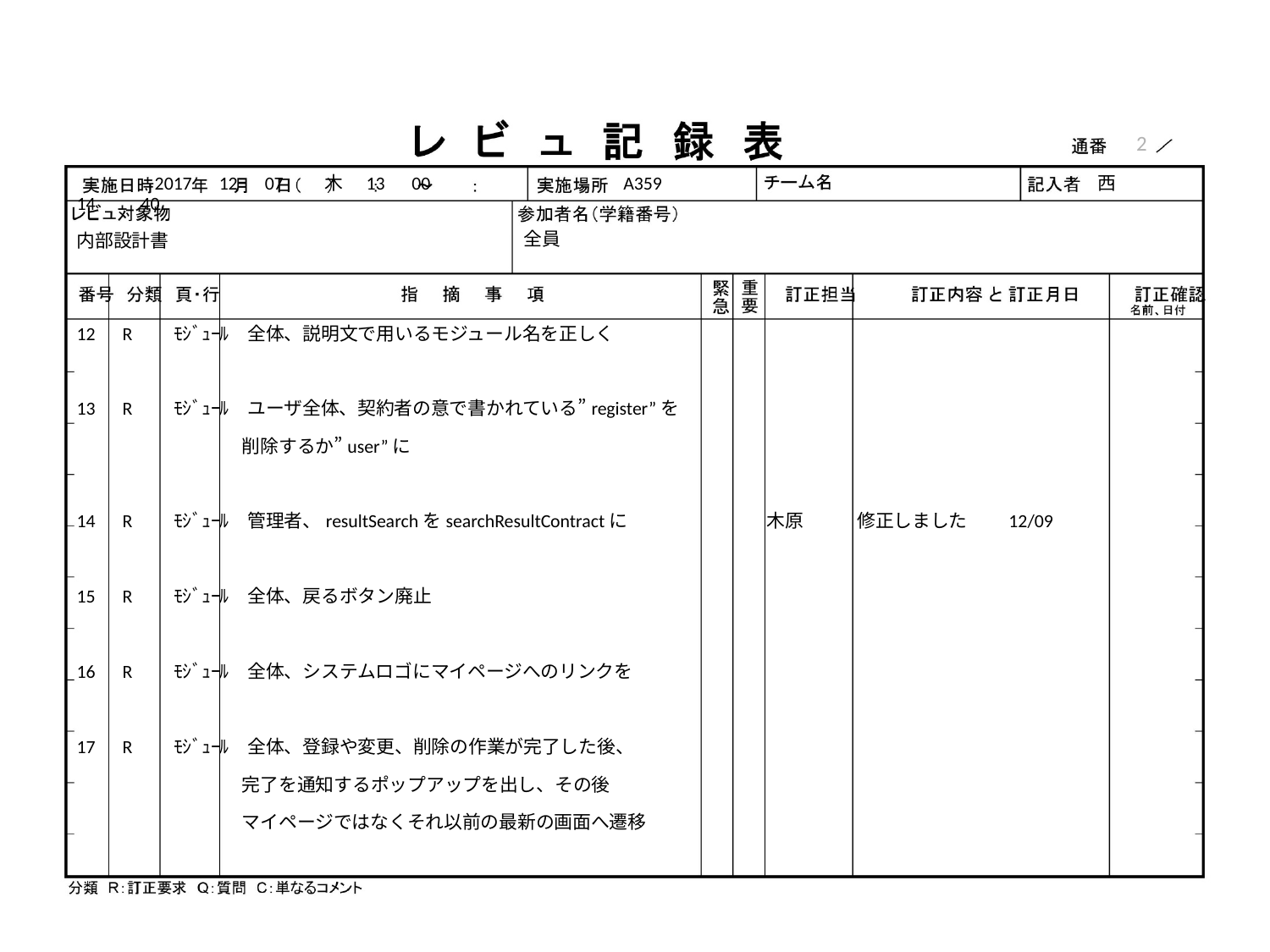

2
　　　　2017　12　07　　木　13　00　　14　　40

西
A359
全員
内部設計書
12　R　　ﾓｼﾞｭｰﾙ　全体、説明文で用いるモジュール名を正しく

13　R　　ﾓｼﾞｭｰﾙ　ユーザ全体、契約者の意で書かれている”register”を
　　　　　　　　　削除するか”user”に

14　R　　ﾓｼﾞｭｰﾙ　管理者、resultSearchをsearchResultContractに	　　　木原	　修正しました　　12/09

15　R　　ﾓｼﾞｭｰﾙ　全体、戻るボタン廃止

16　R　　ﾓｼﾞｭｰﾙ　全体、システムロゴにマイページへのリンクを

17　R　　ﾓｼﾞｭｰﾙ　全体、登録や変更、削除の作業が完了した後、
　　　　　　　　　完了を通知するポップアップを出し、その後
　　　　　　　　　マイページではなくそれ以前の最新の画面へ遷移